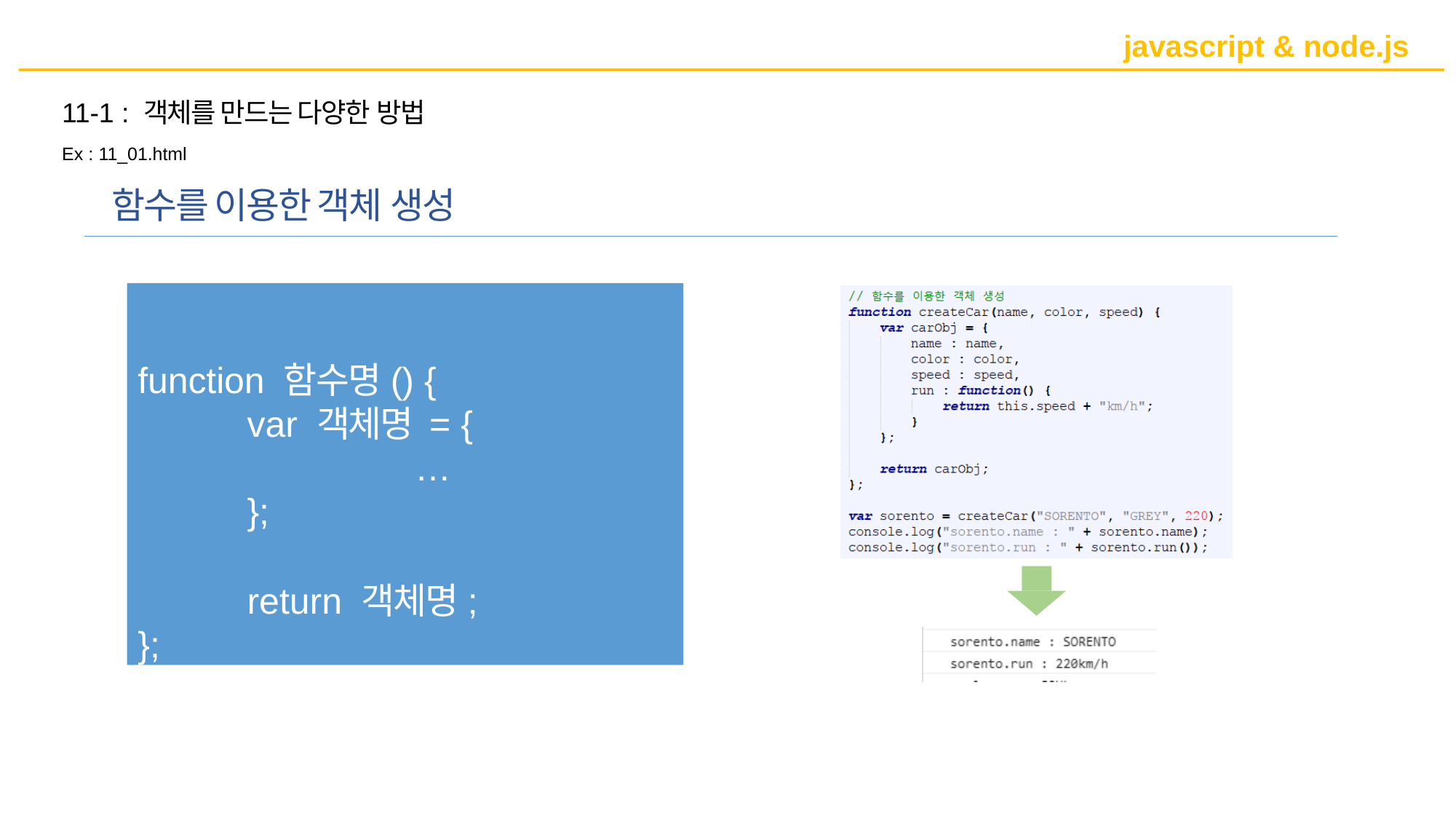

javascript & node.js

11-1 : 객체를 만드는 다양한 방법
Ex : 11_01.html
함수를 이용한 객체 생성

function 함수명() {
var 객체명 = {
…
};

return 객체명;
};